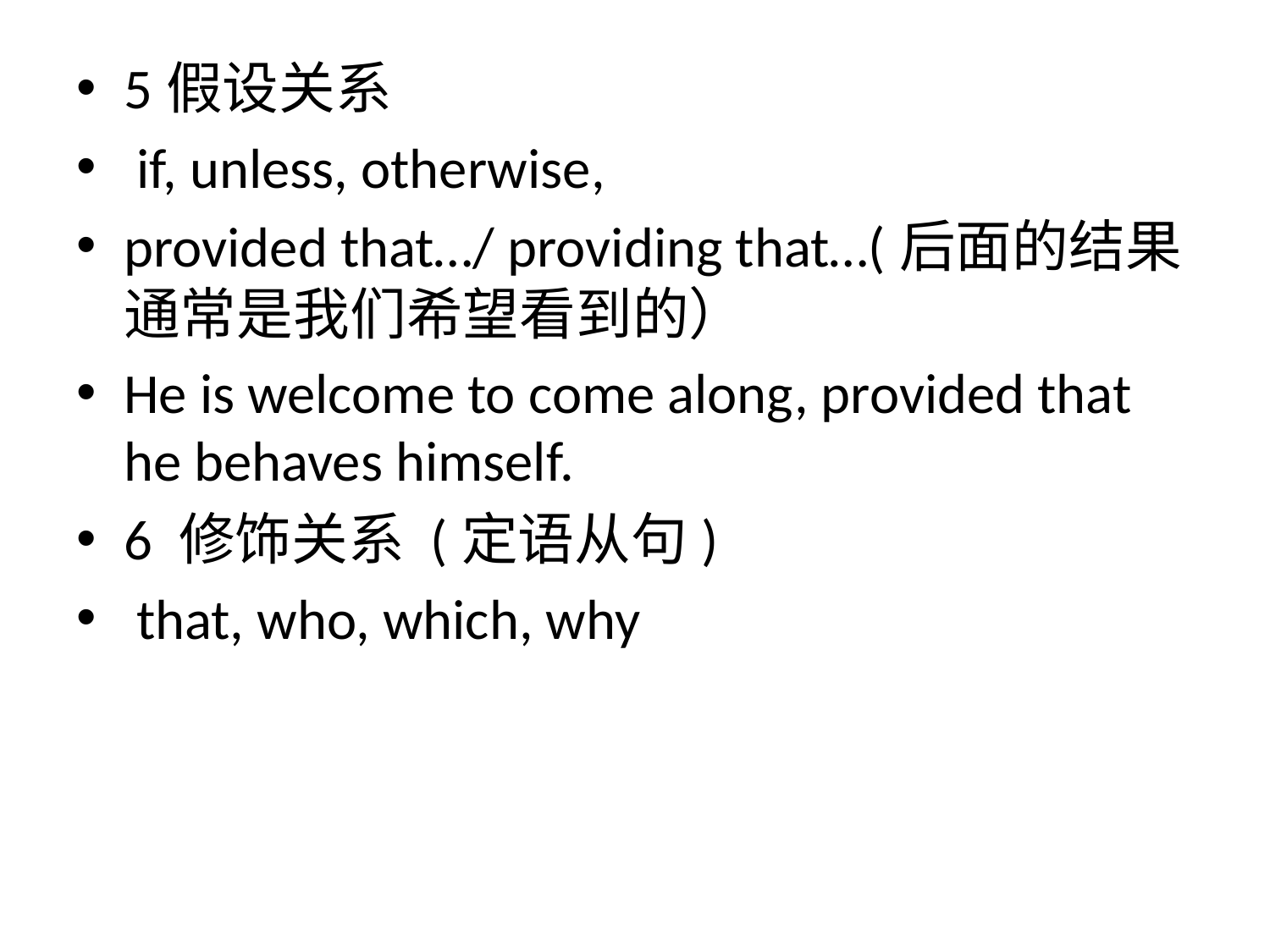

5假设关系
 if, unless, otherwise,
provided that…/ providing that…(后面的结果通常是我们希望看到的）
He is welcome to come along, provided that he behaves himself.
6 修饰关系 (定语从句)
 that, who, which, why